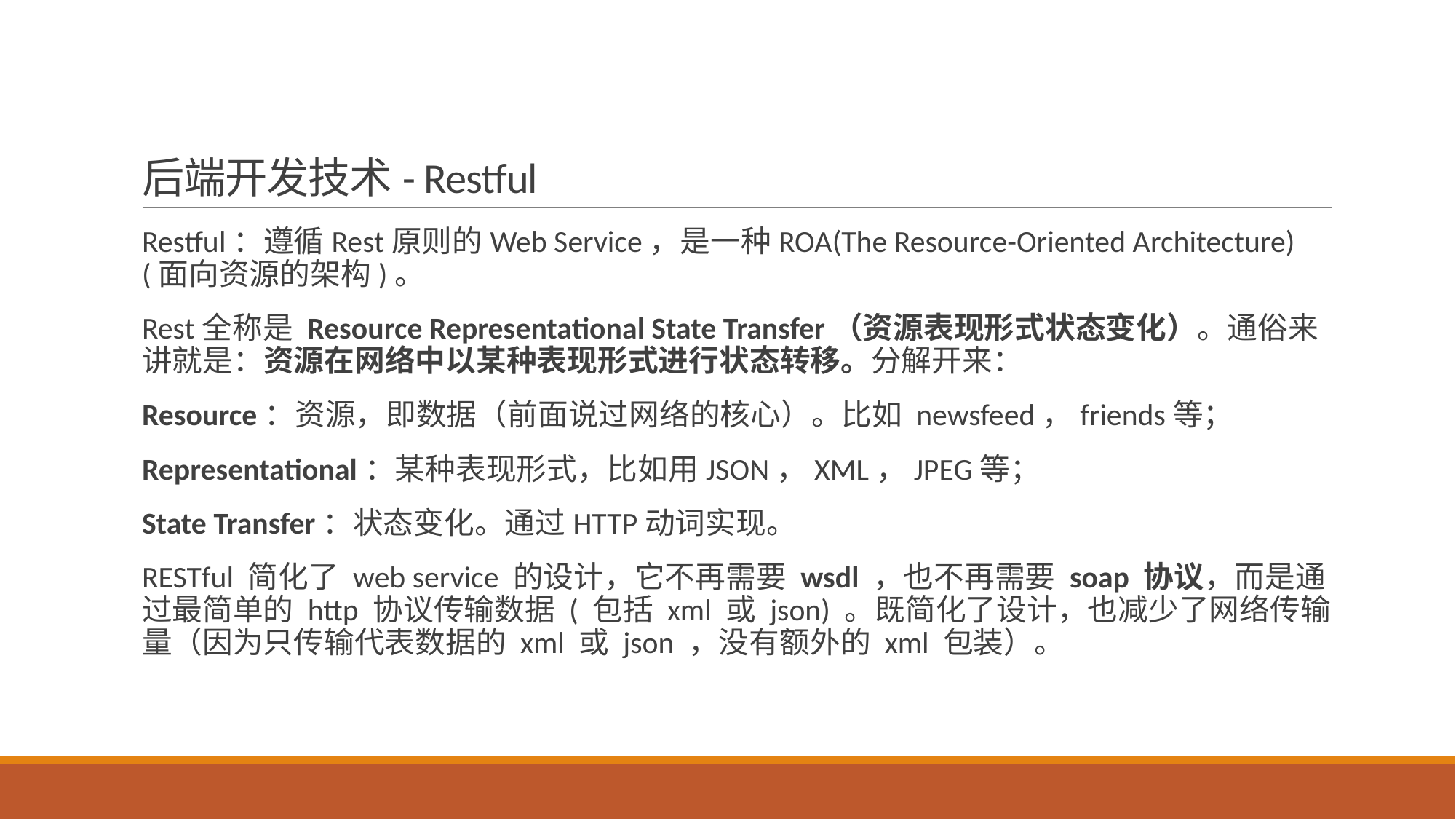

# 后端开发技术- Restful
Restful：遵循Rest原则的Web Service，是一种ROA(The Resource-Oriented Architecture)(面向资源的架构)。
Rest全称是 Resource Representational State Transfer（资源表现形式状态变化）。通俗来讲就是：资源在网络中以某种表现形式进行状态转移。分解开来：
Resource：资源，即数据（前面说过网络的核心）。比如 newsfeed，friends等；
Representational：某种表现形式，比如用JSON，XML，JPEG等；
State Transfer：状态变化。通过HTTP动词实现。
RESTful 简化了 web service 的设计，它不再需要 wsdl ，也不再需要 soap 协议，而是通过最简单的 http 协议传输数据 ( 包括 xml 或 json) 。既简化了设计，也减少了网络传输量（因为只传输代表数据的 xml 或 json ，没有额外的 xml 包装）。